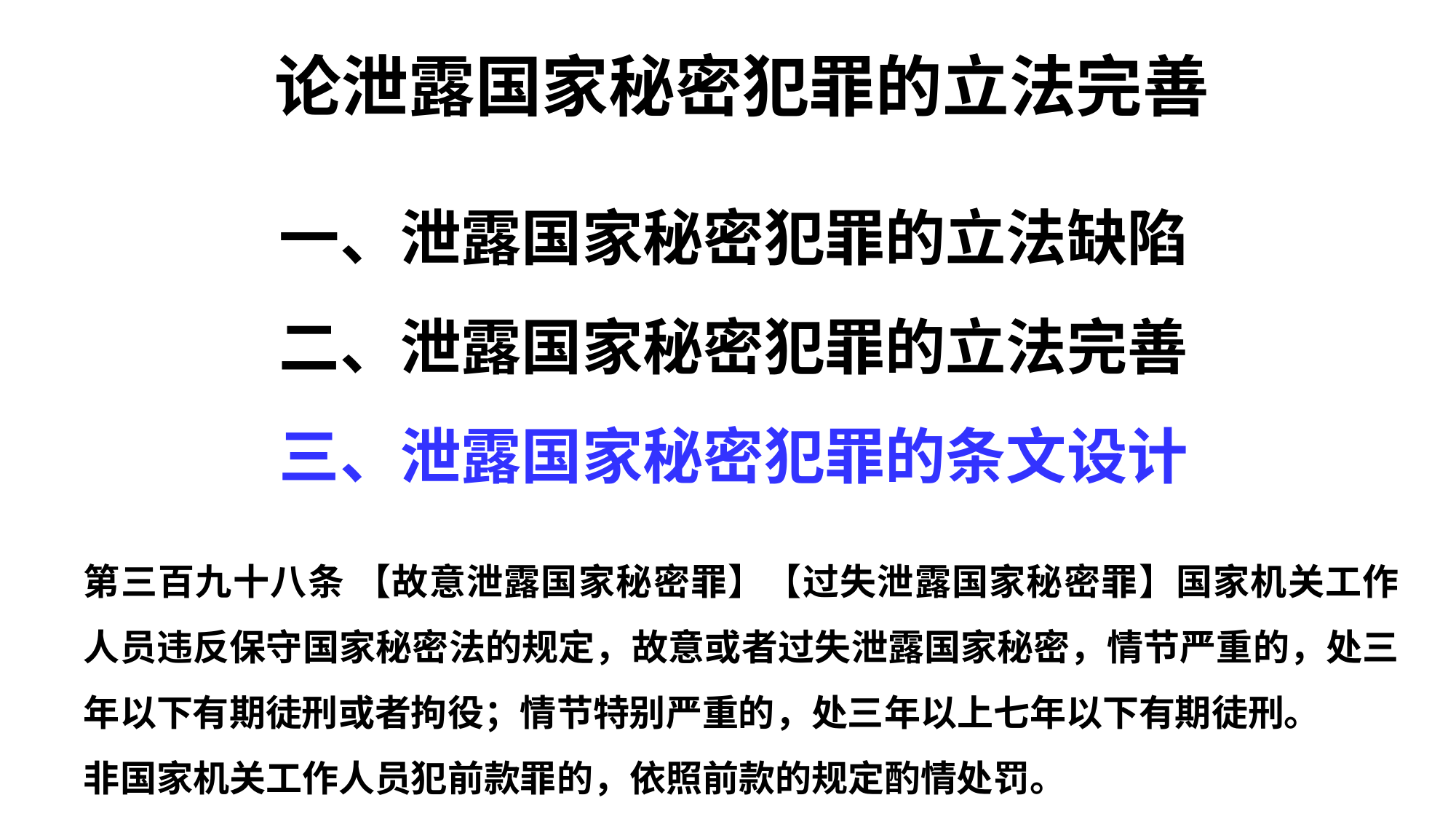

# 论泄露国家秘密犯罪的立法完善
一、泄露国家秘密犯罪的立法缺陷
二、泄露国家秘密犯罪的立法完善
三、泄露国家秘密犯罪的条文设计
第三百九十八条 【故意泄露国家秘密罪】【过失泄露国家秘密罪】国家机关工作人员违反保守国家秘密法的规定，故意或者过失泄露国家秘密，情节严重的，处三年以下有期徒刑或者拘役；情节特别严重的，处三年以上七年以下有期徒刑。
非国家机关工作人员犯前款罪的，依照前款的规定酌情处罚。